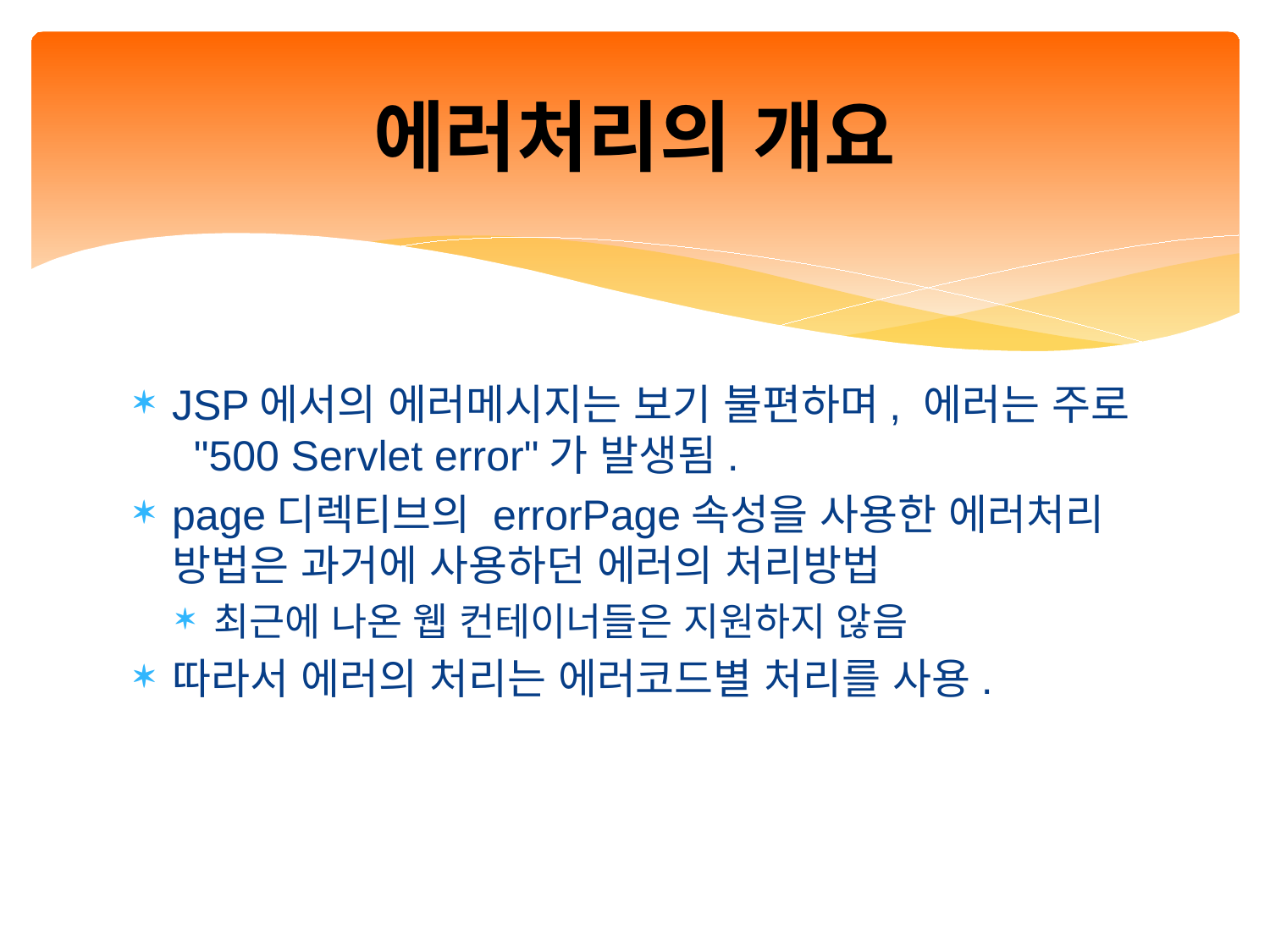

# 에러처리의 개요
JSP에서의 에러메시지는 보기 불편하며, 에러는 주로  "500 Servlet error"가 발생됨.
page디렉티브의 errorPage속성을 사용한 에러처리 방법은 과거에 사용하던 에러의 처리방법
최근에 나온 웹 컨테이너들은 지원하지 않음
따라서 에러의 처리는 에러코드별 처리를 사용.